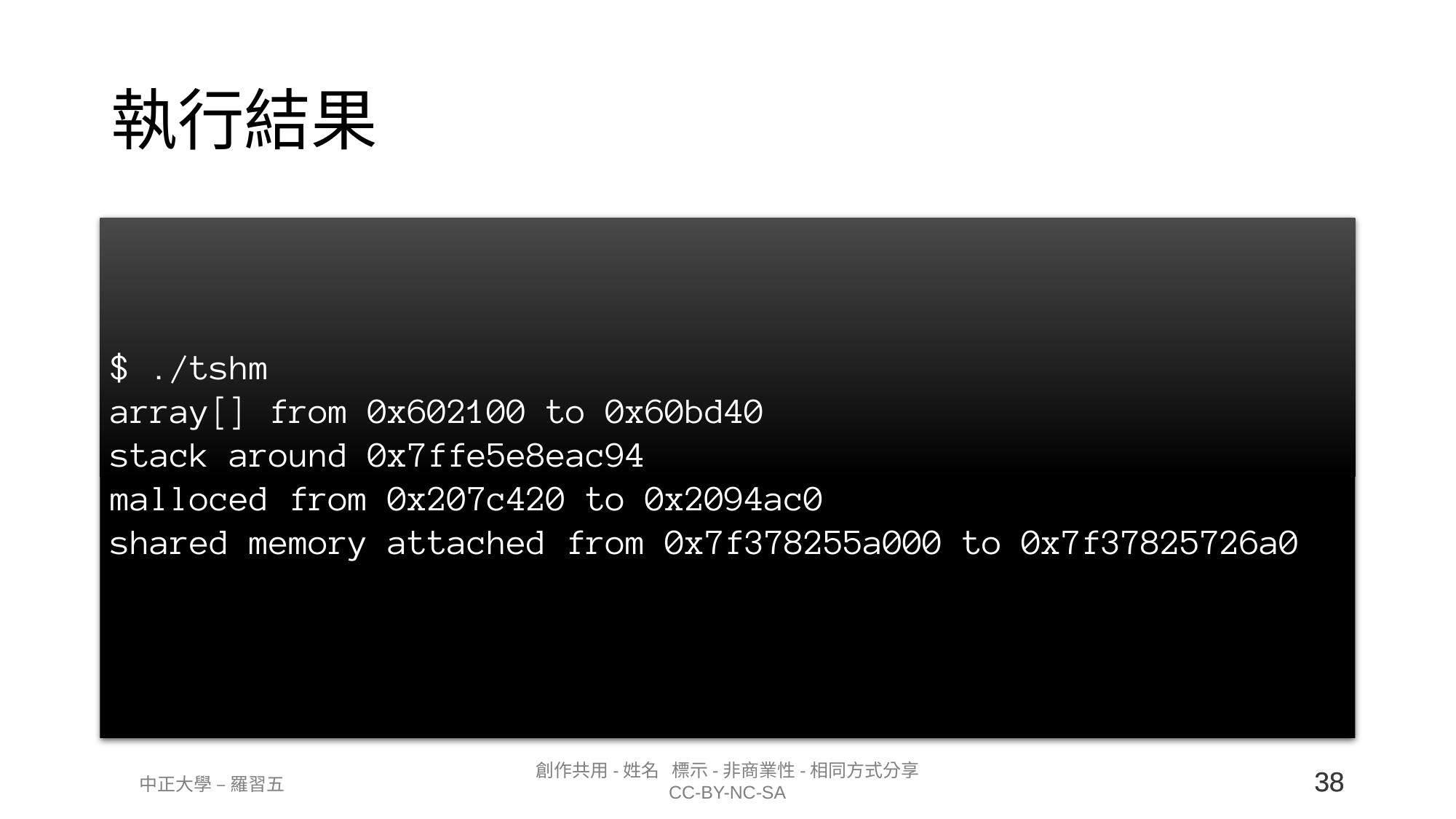

# 執行結果
$ ./tshm
array[] from 0x602100 to 0x60bd40
stack around 0x7ffe5e8eac94
malloced from 0x207c420 to 0x2094ac0
shared memory attached from 0x7f378255a000 to 0x7f37825726a0